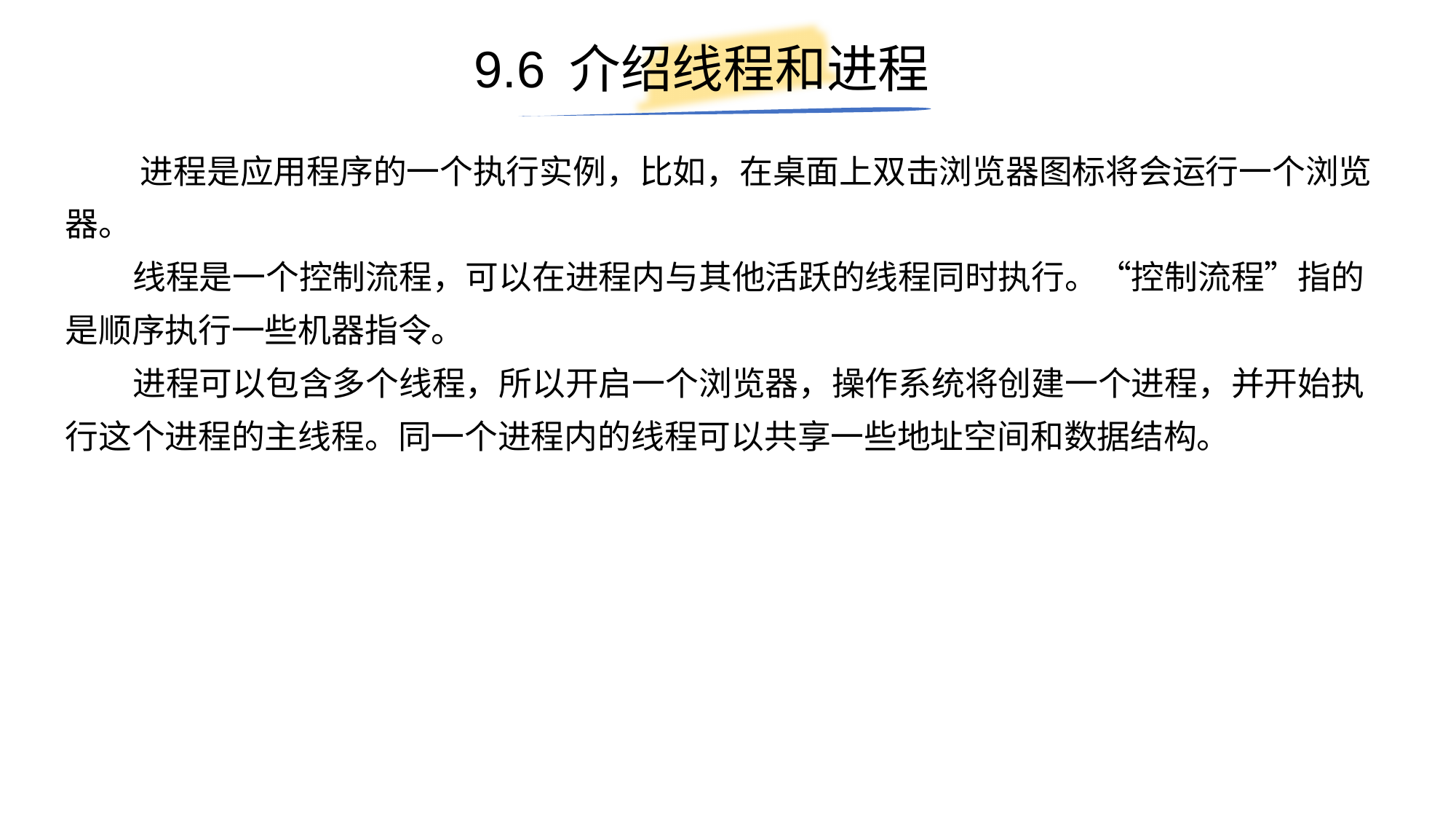

# 9.6 介绍线程和进程

         进程是应用程序的一个执行实例，比如，在桌面上双击浏览器图标将会运行一个浏览器。
        线程是一个控制流程，可以在进程内与其他活跃的线程同时执行。“控制流程”指的是顺序执行一些机器指令。
        进程可以包含多个线程，所以开启一个浏览器，操作系统将创建一个进程，并开始执行这个进程的主线程。同一个进程内的线程可以共享一些地址空间和数据结构。